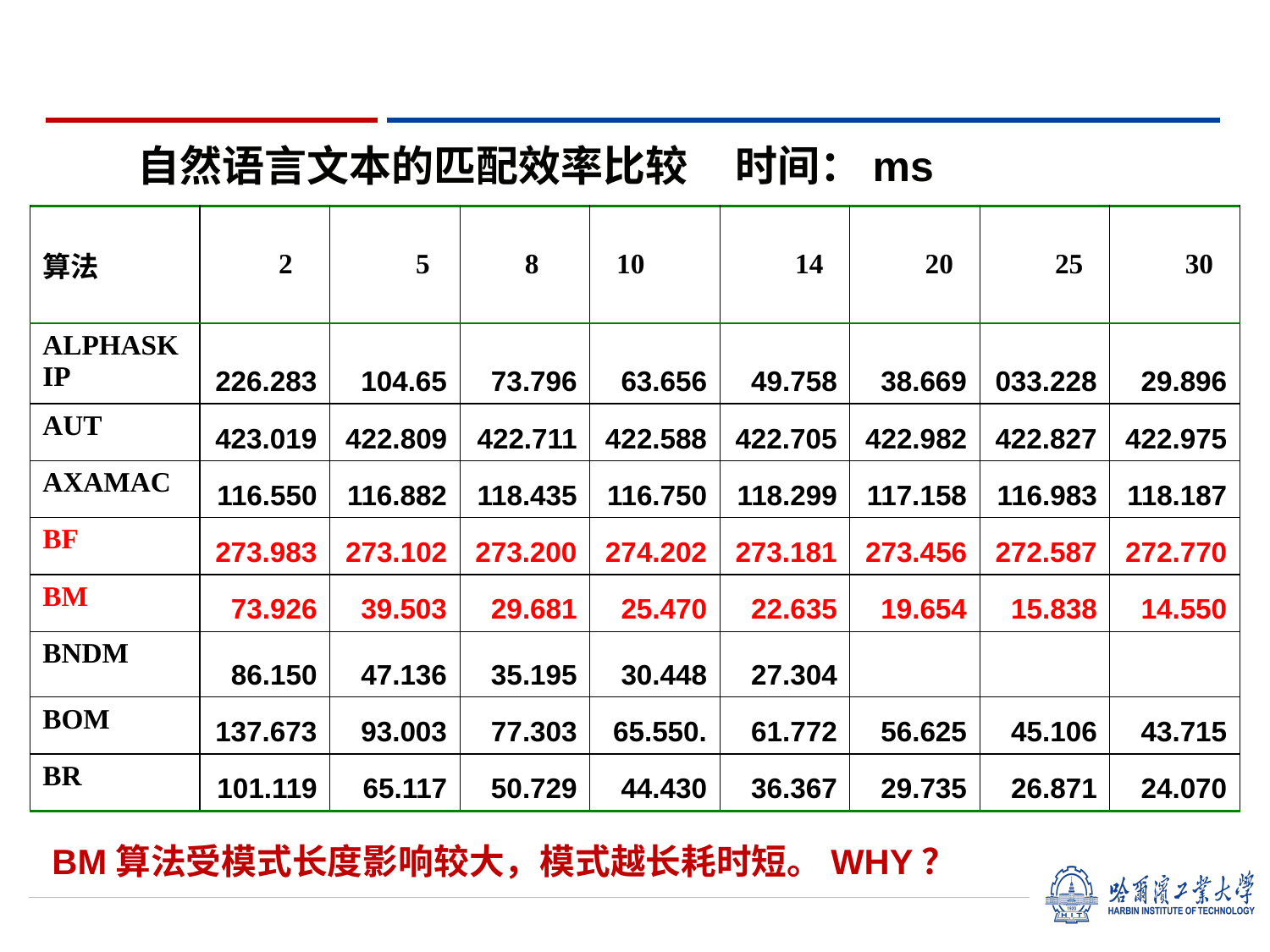

自然语言文本的匹配效率比较     时间：ms
| 算法 | 2 | 5 | 8 | 10 | 14 | 20 | 25 | 30 |
| --- | --- | --- | --- | --- | --- | --- | --- | --- |
| ALPHASKIP | 226.283 | 104.65 | 73.796 | 63.656 | 49.758 | 38.669 | 033.228 | 29.896 |
| AUT | 423.019 | 422.809 | 422.711 | 422.588 | 422.705 | 422.982 | 422.827 | 422.975 |
| AXAMAC | 116.550 | 116.882 | 118.435 | 116.750 | 118.299 | 117.158 | 116.983 | 118.187 |
| BF | 273.983 | 273.102 | 273.200 | 274.202 | 273.181 | 273.456 | 272.587 | 272.770 |
| BM | 73.926 | 39.503 | 29.681 | 25.470 | 22.635 | 19.654 | 15.838 | 14.550 |
| BNDM | 86.150 | 47.136 | 35.195 | 30.448 | 27.304 |  |  |  |
| BOM | 137.673 | 93.003 | 77.303 | 65.550. | 61.772 | 56.625 | 45.106 | 43.715 |
| BR | 101.119 | 65.117 | 50.729 | 44.430 | 36.367 | 29.735 | 26.871 | 24.070 |
BM算法受模式长度影响较大，模式越长耗时短。WHY？
45